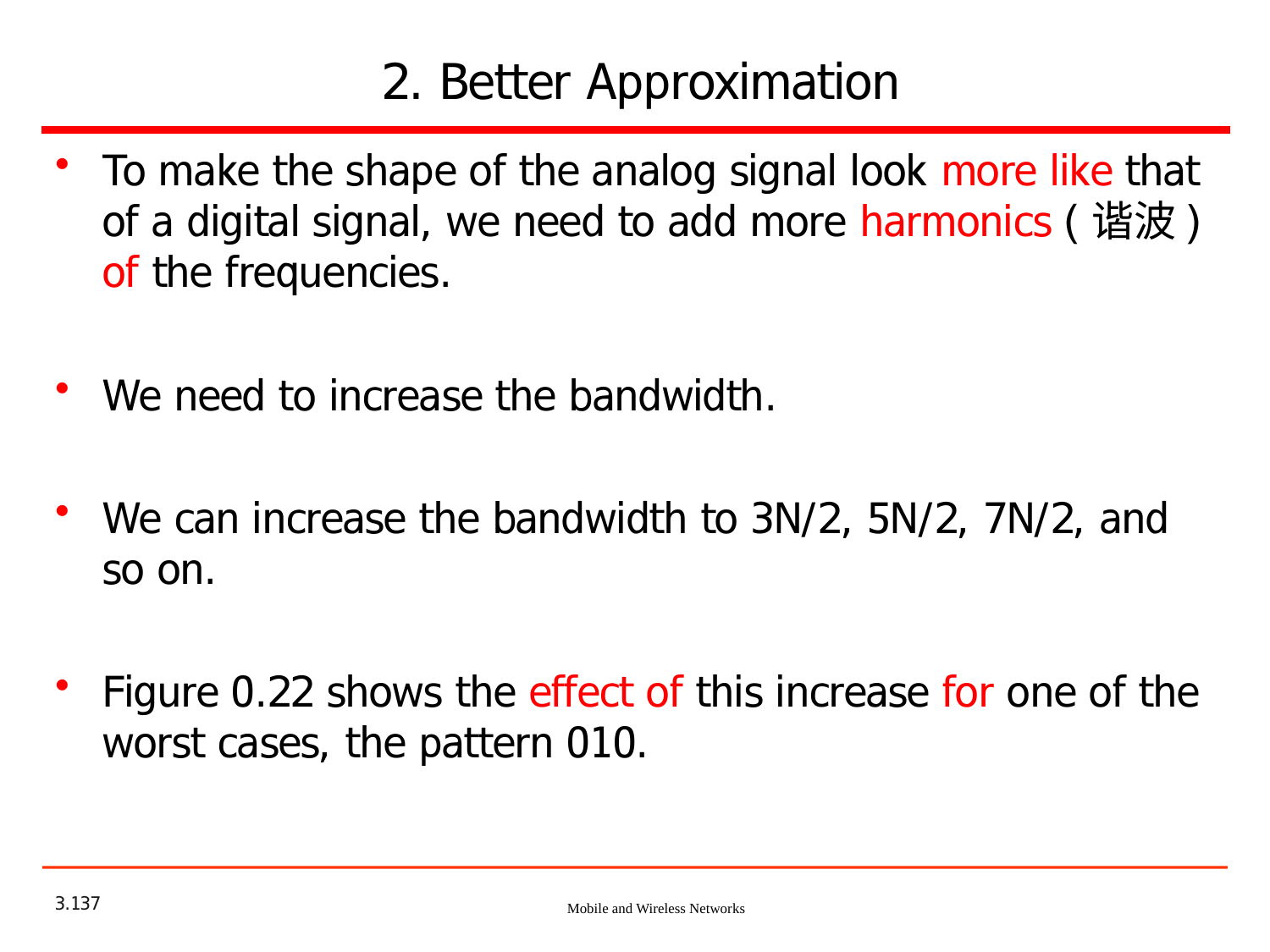

# 2. Better Approximation

To make the shape of the analog signal look more like that of a digital signal, we need to add more harmonics (谐波) of the frequencies.

We need to increase the bandwidth.

We can increase the bandwidth to 3N/2, 5N/2, 7N/2, and so on.

Figure 0.22 shows the effect of this increase for one of the worst cases, the pattern 010.

3.137
Mobile and Wireless Networks